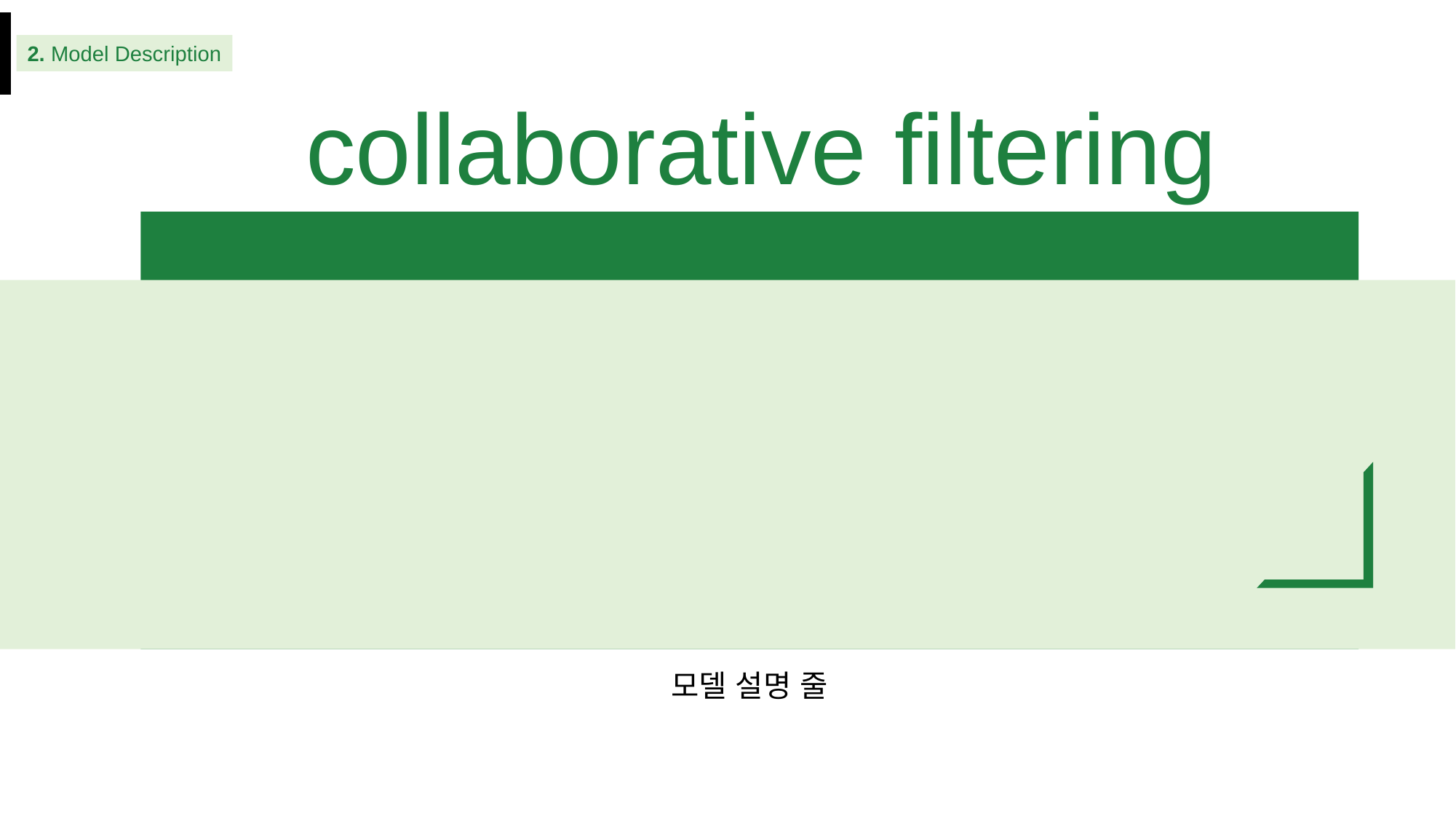

2. Model Description
collaborative filtering

모델 설명 줄